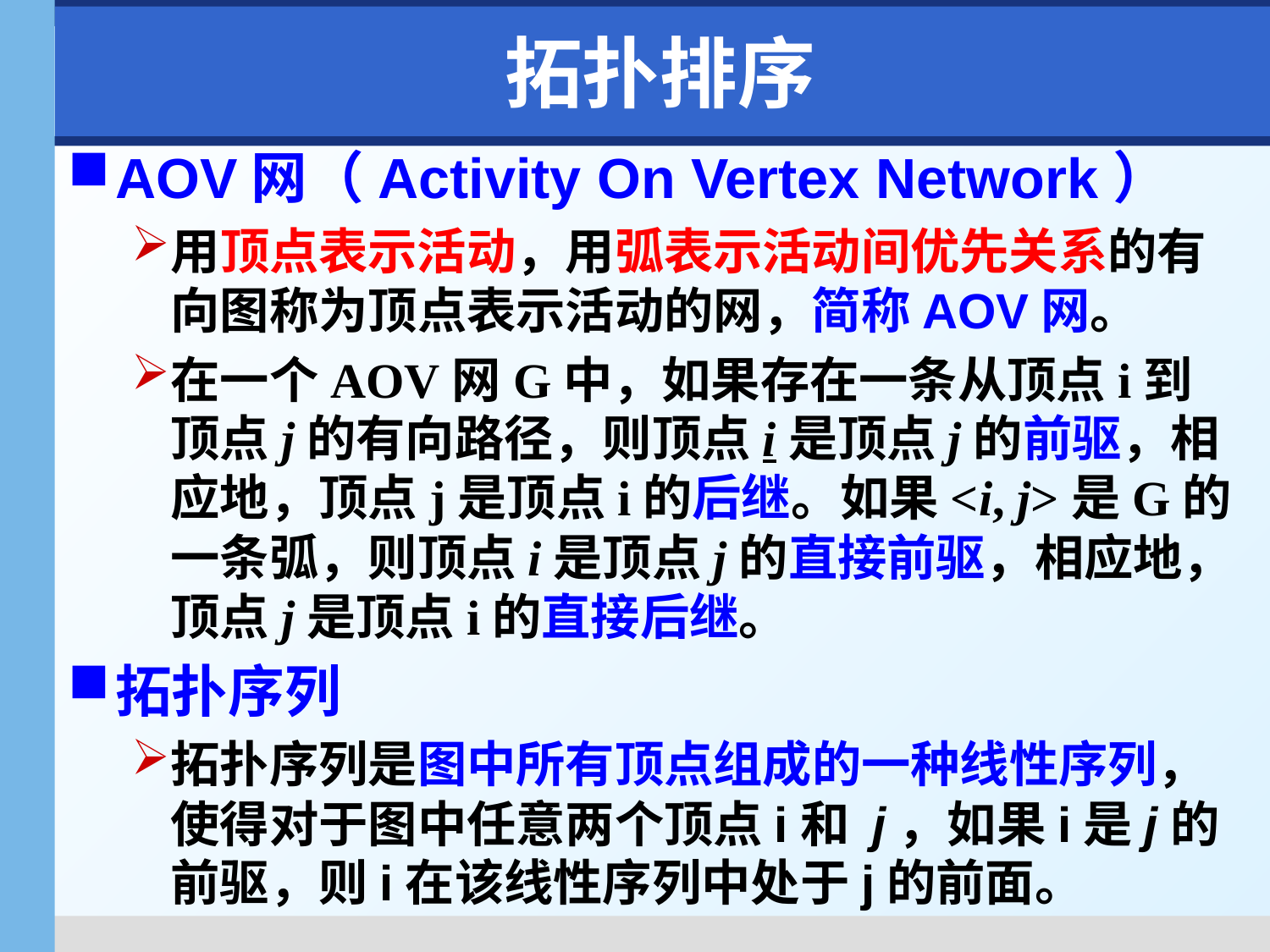

# 拓扑排序
AOV网（Activity On Vertex Network）
用顶点表示活动，用弧表示活动间优先关系的有向图称为顶点表示活动的网，简称AOV网。
在一个AOV网G中，如果存在一条从顶点i到顶点j的有向路径，则顶点i是顶点j的前驱，相应地，顶点j是顶点i的后继。如果<i, j>是G的一条弧，则顶点i是顶点j的直接前驱，相应地，顶点j是顶点i的直接后继。
拓扑序列
拓扑序列是图中所有顶点组成的一种线性序列，使得对于图中任意两个顶点i和 j，如果i是j的前驱，则i在该线性序列中处于j的前面。